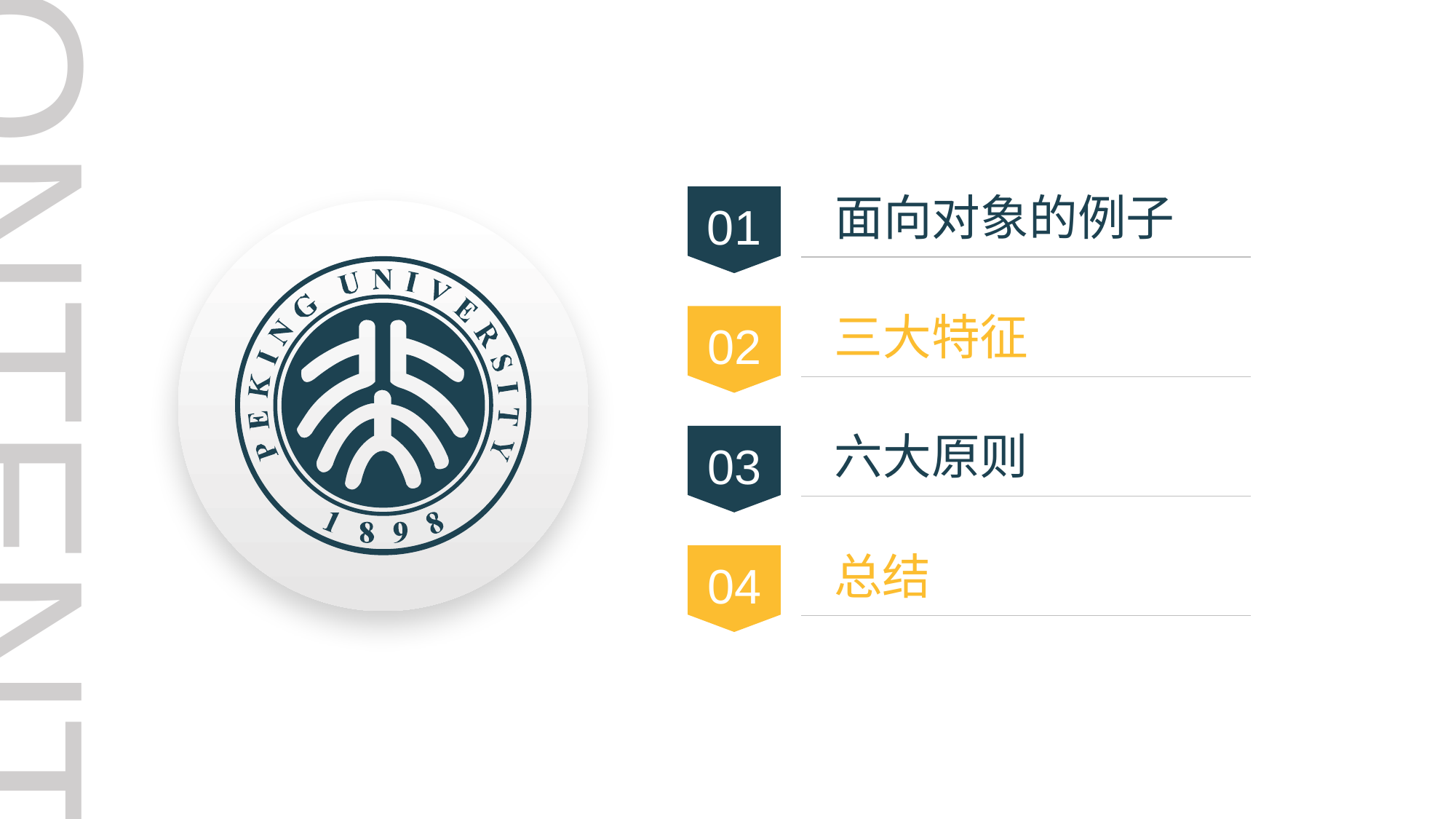

CONTENTS
面向对象的例子
01

三大特征
02
六大原则
03
总结
04